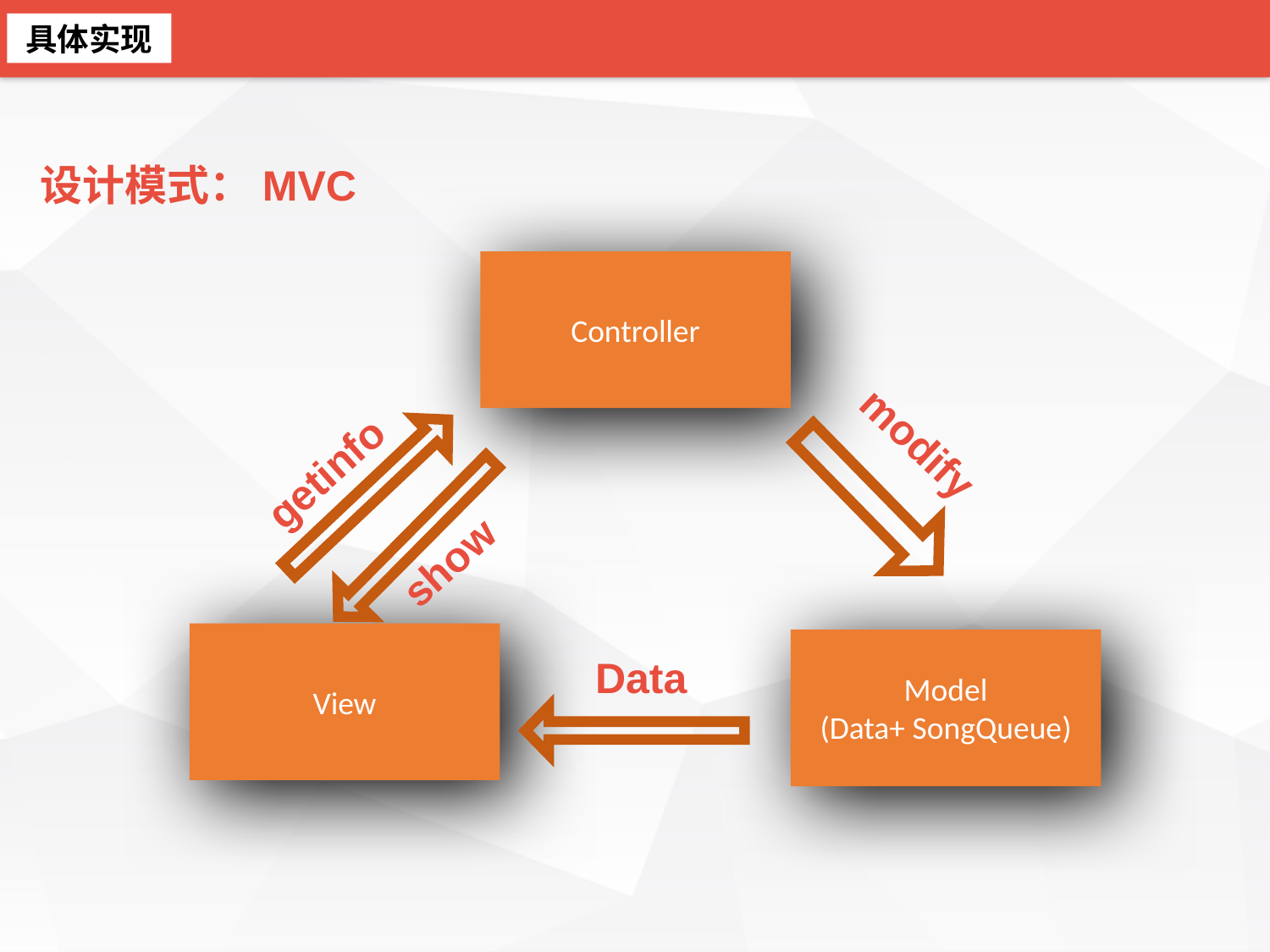

具体实现
设计模式：MVC
Controller
getinfo
show

modify
View
Model
(Data+ SongQueue)
Data